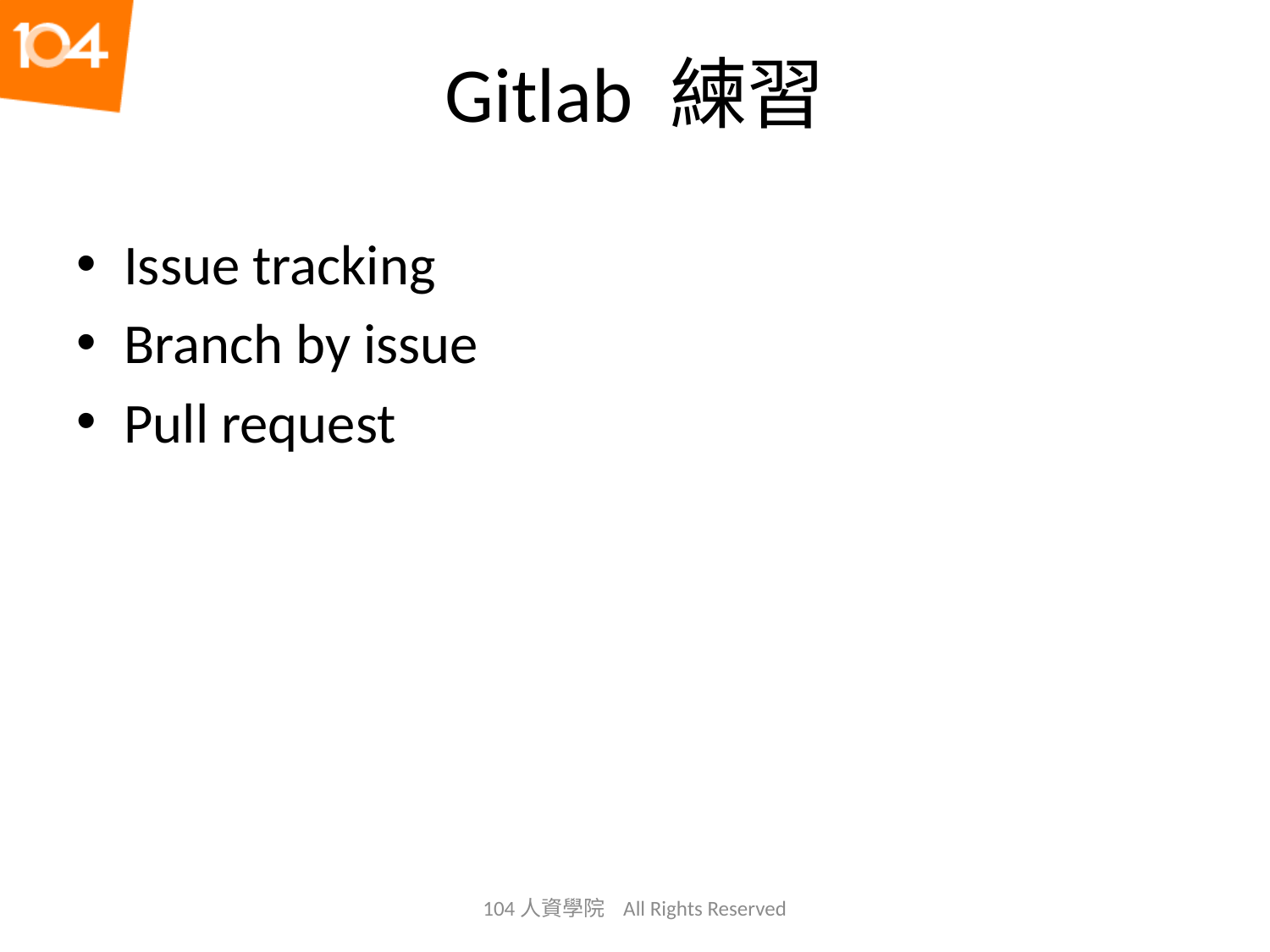

# Gitlab 練習
Issue tracking
Branch by issue
Pull request
104人資學院  All Rights Reserved